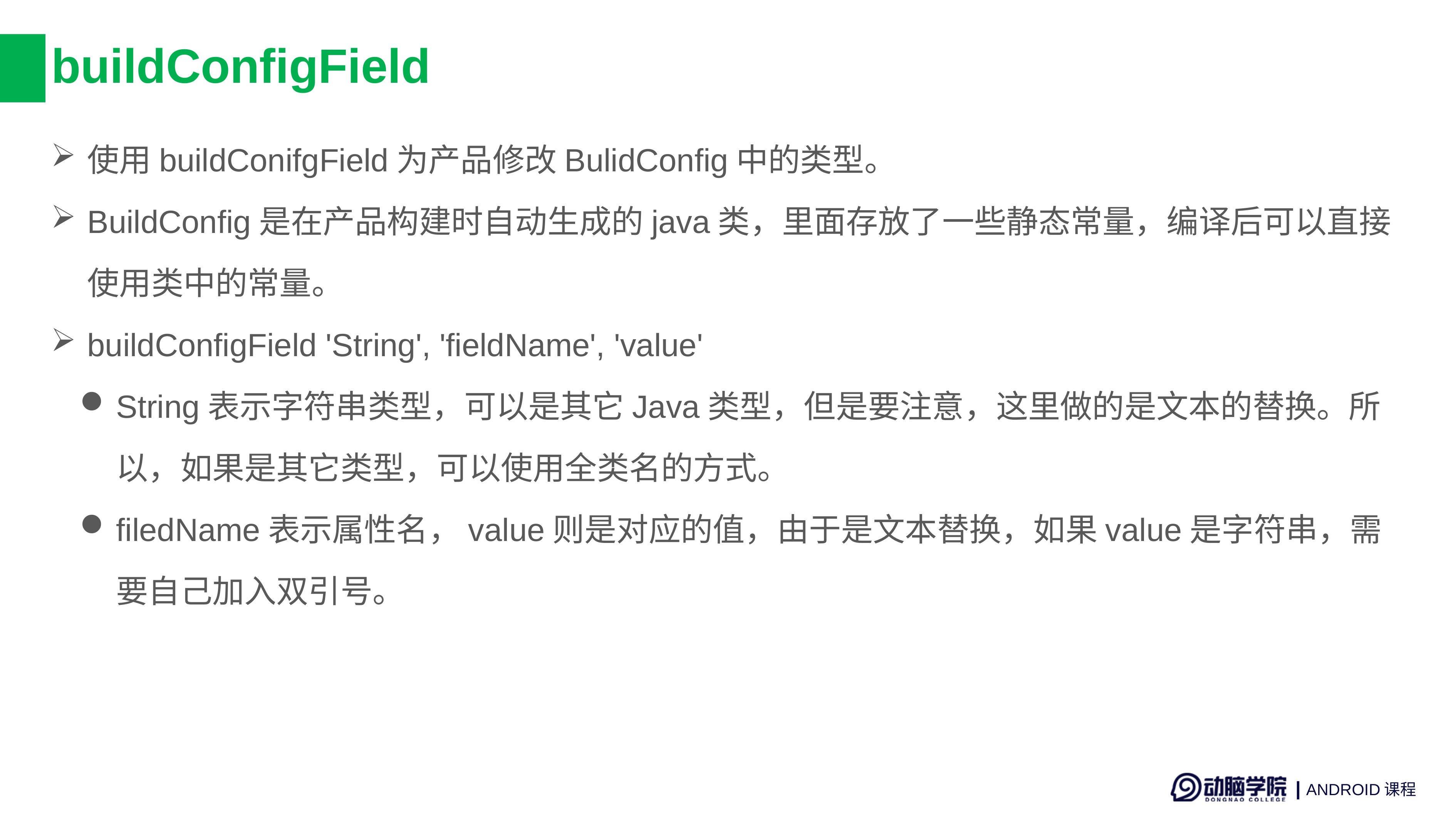

# buildConfigField
使用buildConifgField为产品修改BulidConfig中的类型。
BuildConfig是在产品构建时自动生成的java类，里面存放了一些静态常量，编译后可以直接使用类中的常量。
buildConfigField 'String', 'fieldName', 'value'
String表示字符串类型，可以是其它Java类型，但是要注意，这里做的是文本的替换。所以，如果是其它类型，可以使用全类名的方式。
filedName表示属性名，value则是对应的值，由于是文本替换，如果value是字符串，需要自己加入双引号。